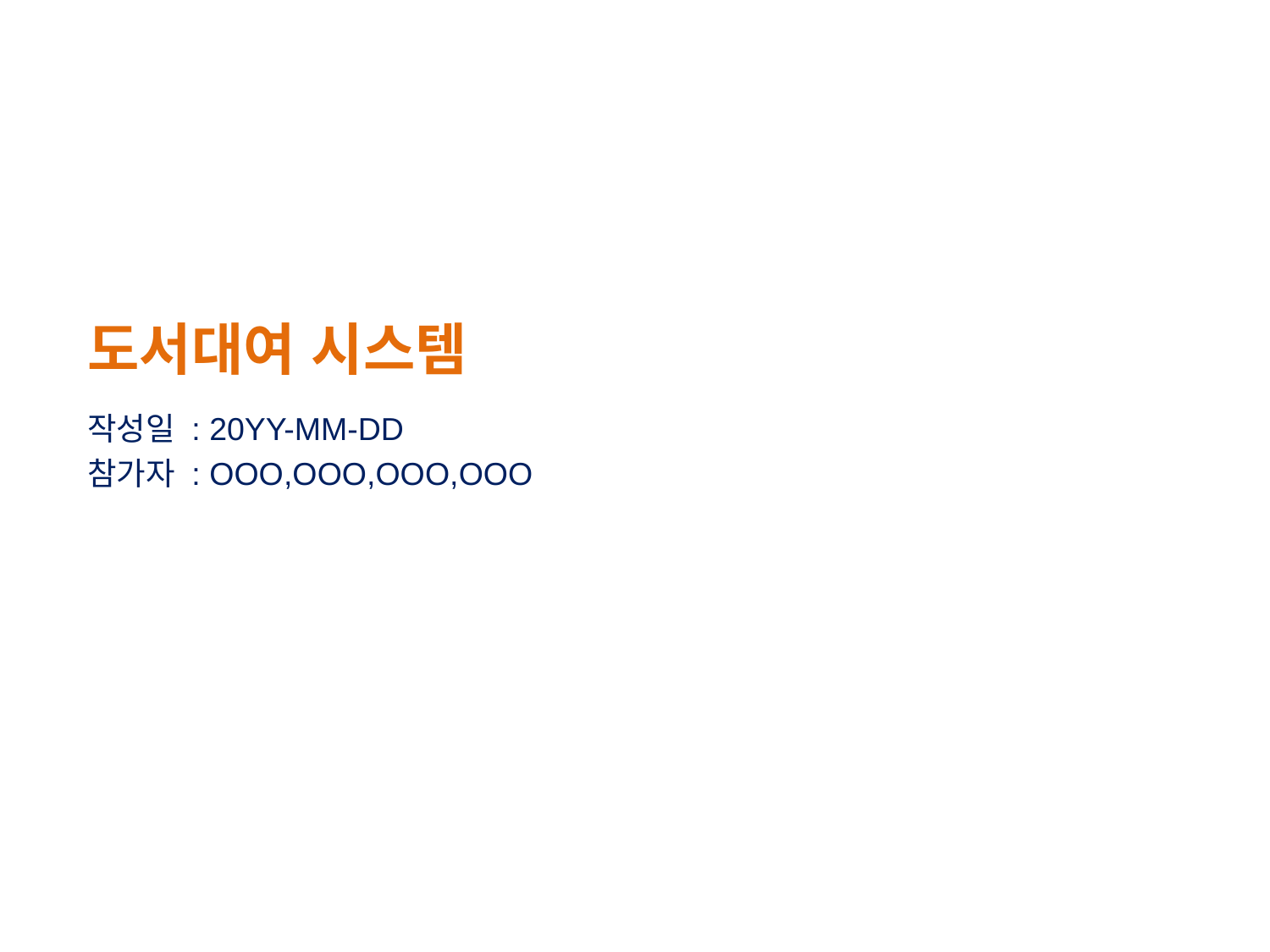

# 도서대여 시스템
작성일 : 20YY-MM-DD
참가자 : OOO,OOO,OOO,OOO